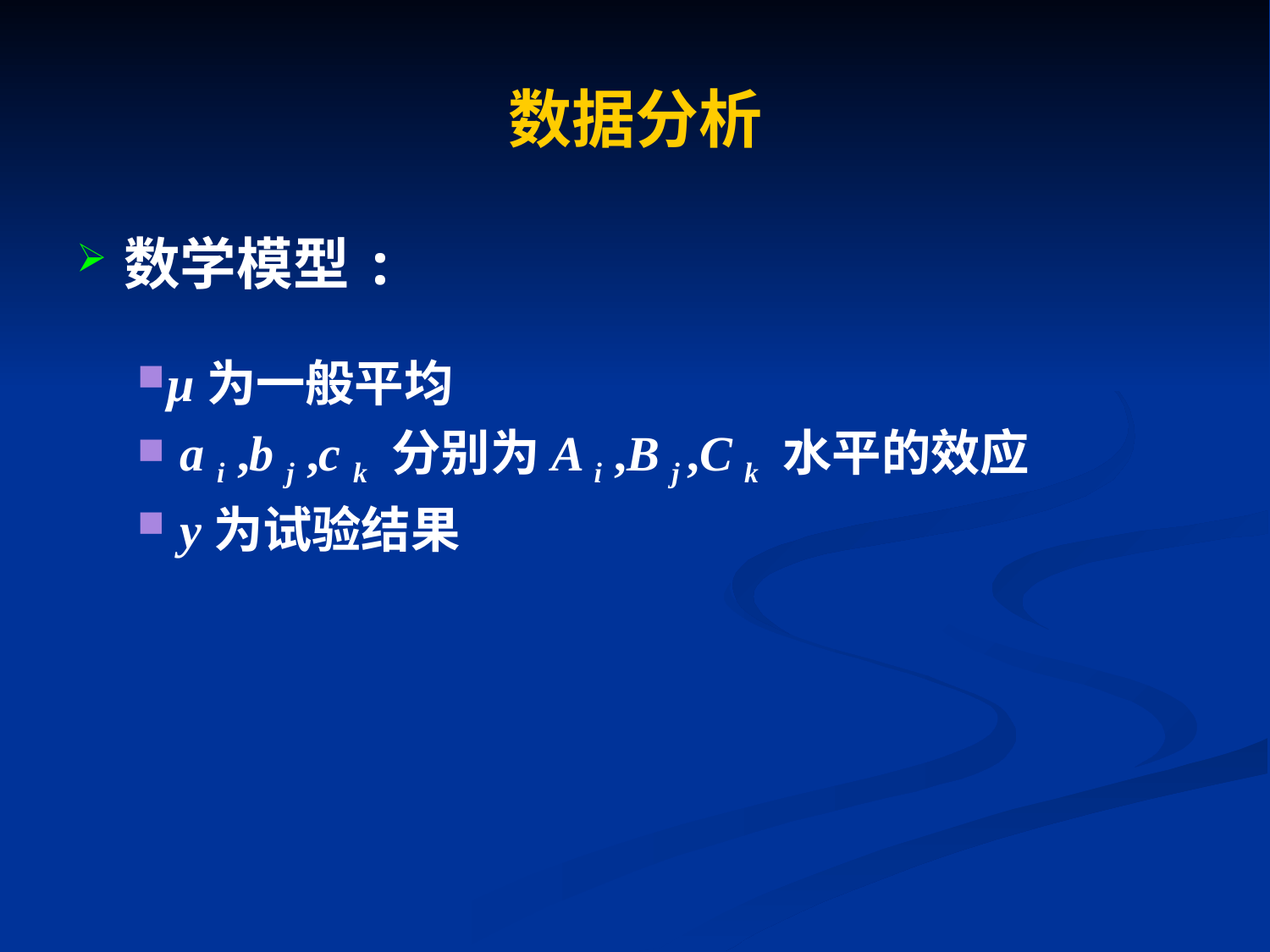

数据分析
数学模型:

μ为一般平均
 a i ,b j ,c k 分别为A i ,B j ,C k 水平的效应
 y为试验结果